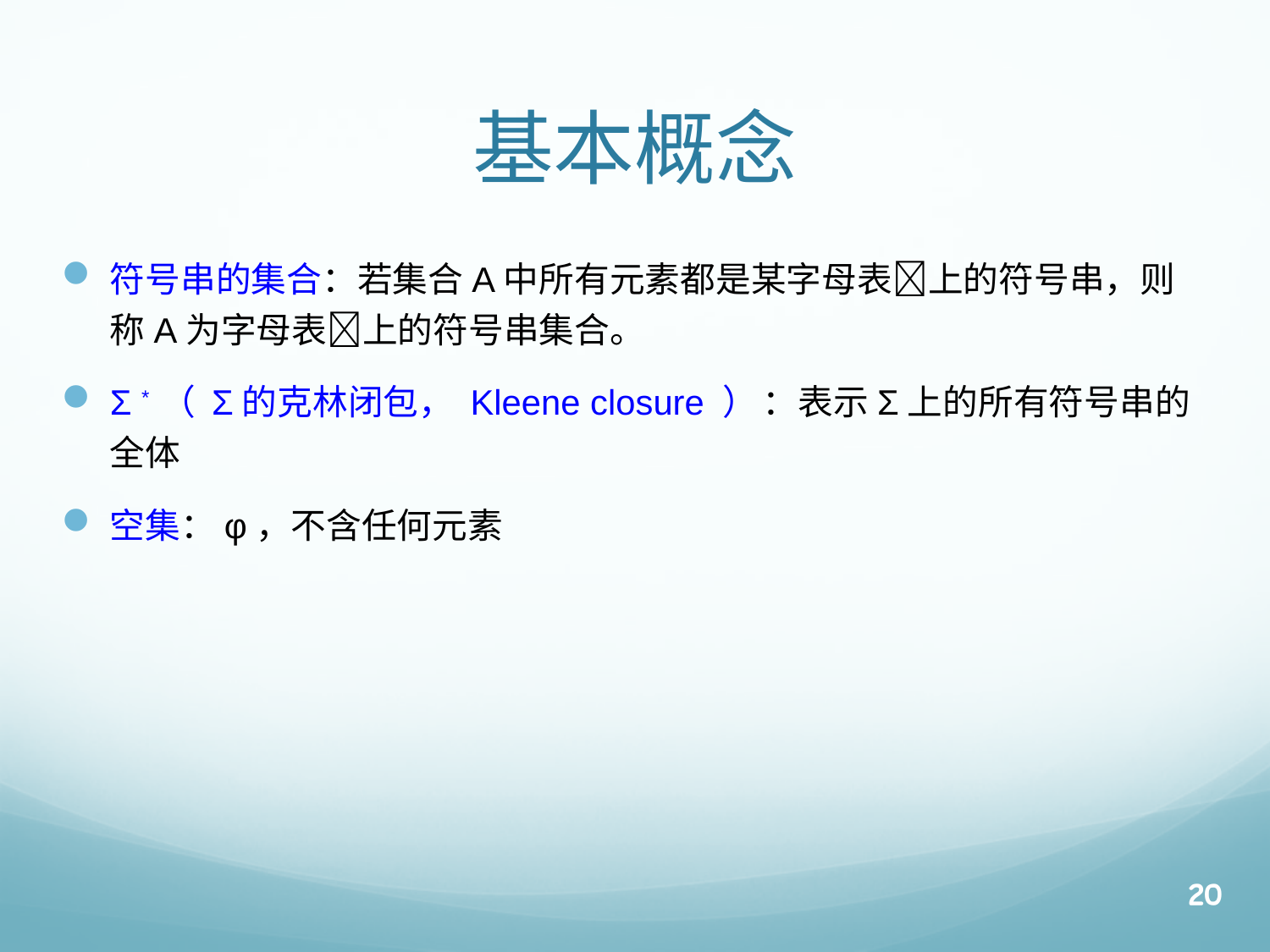

# 基本概念
符号串的集合：若集合A中所有元素都是某字母表Σ上的符号串，则称A为字母表Σ上的符号串集合。
Σ * （ Σ的克林闭包， Kleene closure ） ：表示Σ上的所有符号串的全体
空集：φ，不含任何元素
20